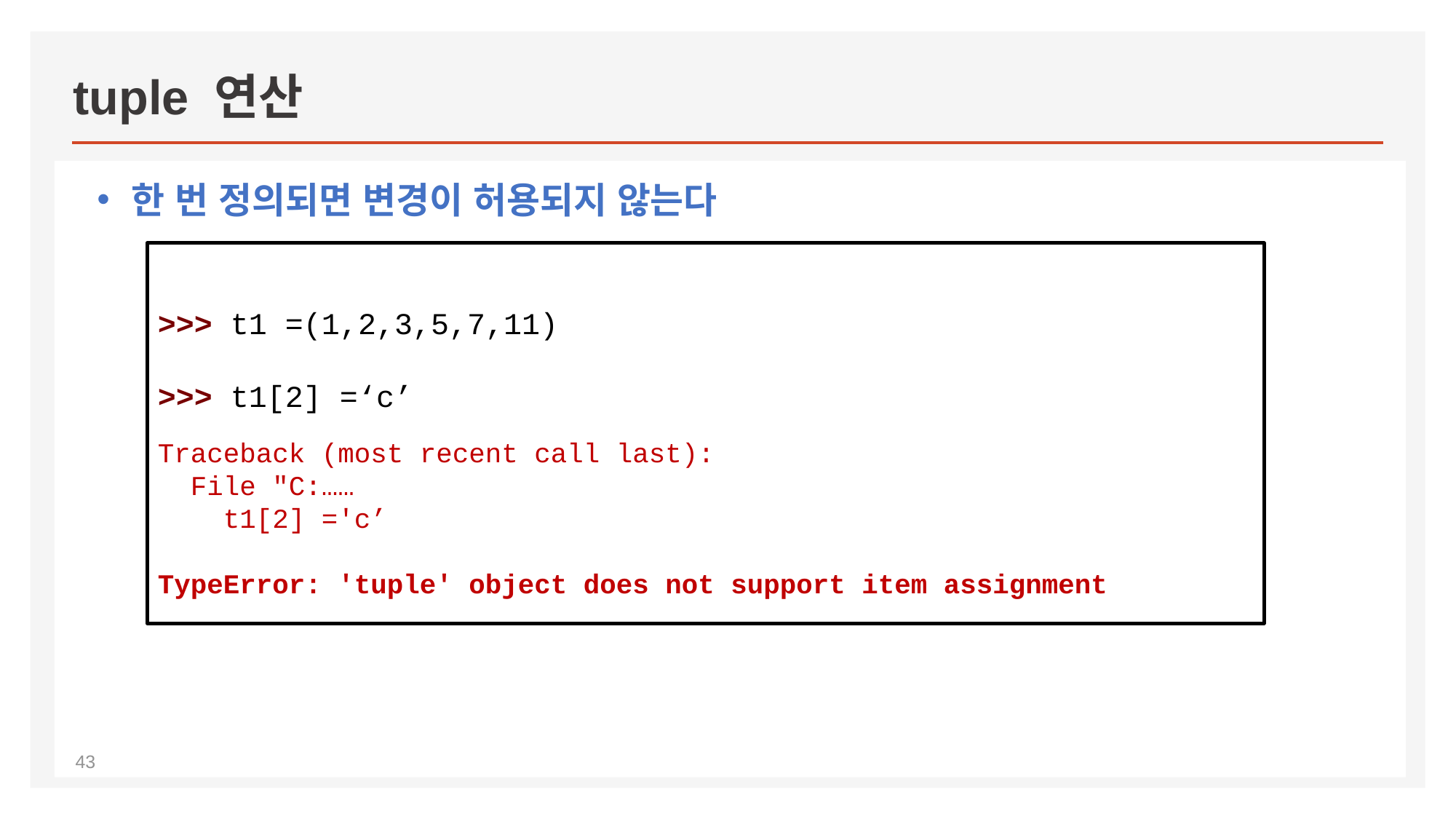

# tuple 연산
한 번 정의되면 변경이 허용되지 않는다

>>> t1 =(1,2,3,5,7,11)

>>> t1[2] =‘c’

Traceback (most recent call last):
  File "C:……
    t1[2] ='c’

TypeError: 'tuple' object does not support item assignment
43